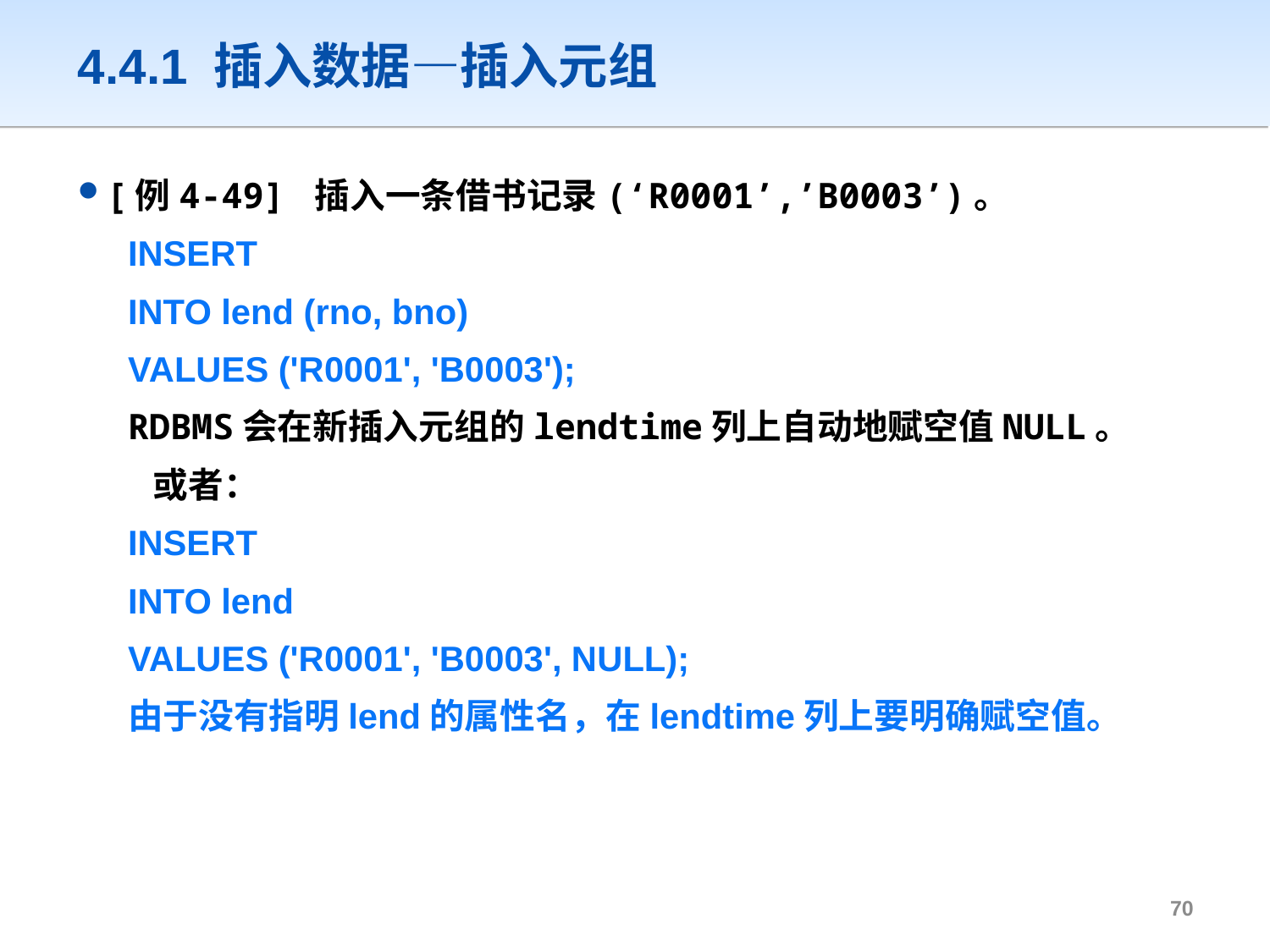

# 4.4.1 插入数据—插入元组
[例4-49] 插入一条借书记录(‘R0001’,’B0003’)。
INSERT
INTO lend (rno, bno)
VALUES ('R0001', 'B0003');
RDBMS会在新插入元组的lendtime列上自动地赋空值NULL。
	或者：
INSERT
INTO lend
VALUES ('R0001', 'B0003', NULL);
由于没有指明lend的属性名，在lendtime列上要明确赋空值。

70